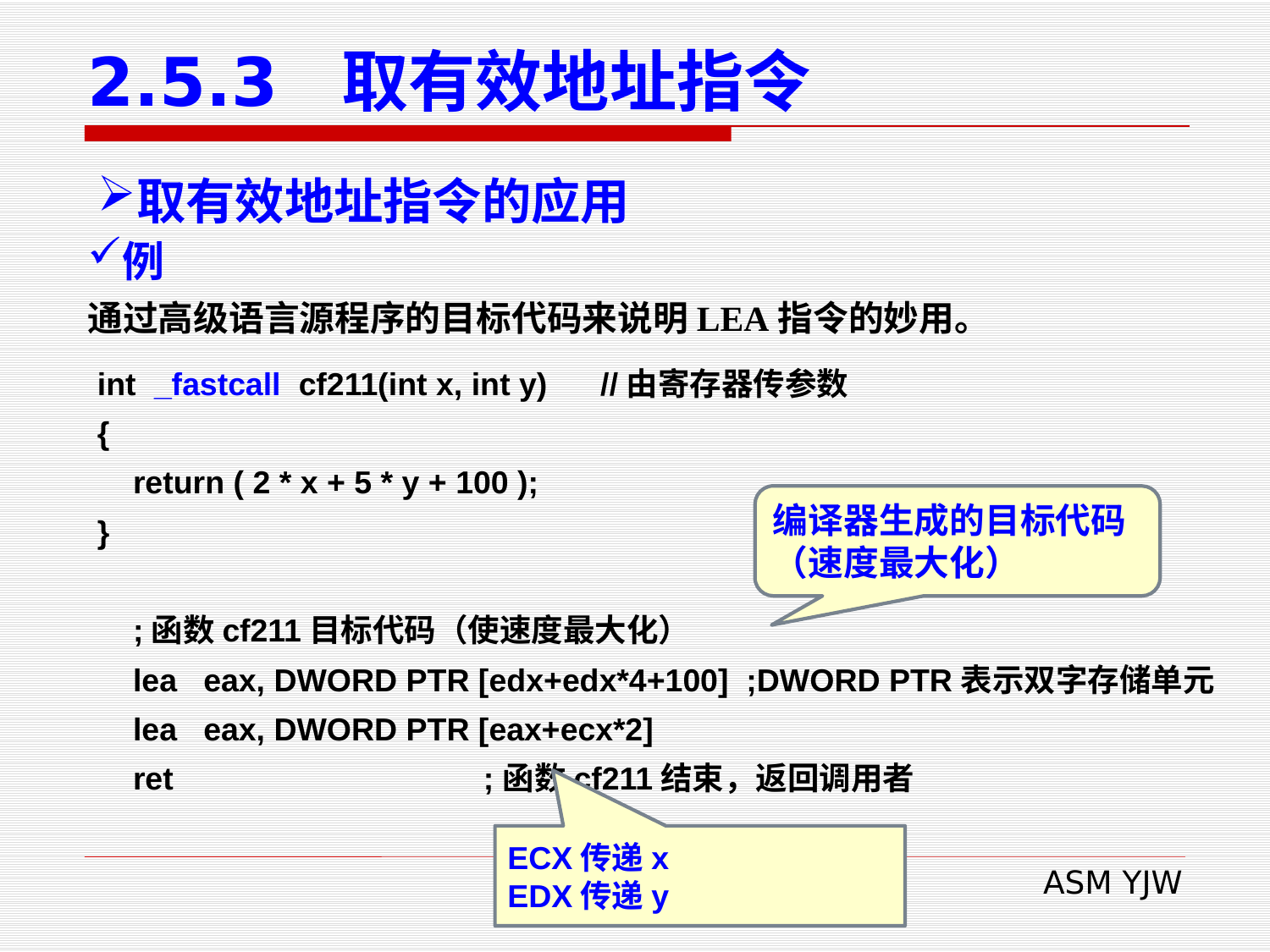

# 2.5.3  取有效地址指令
取有效地址指令的应用
例
通过高级语言源程序的目标代码来说明LEA指令的妙用。
int  _fastcall  cf211(int x, int y)      //由寄存器传参数
{
    return ( 2 * x + 5 * y + 100 );
}

    ;函数cf211目标代码（使速度最大化）
    lea   eax, DWORD PTR [edx+edx*4+100]  ;DWORD PTR表示双字存储单元
    lea   eax, DWORD PTR [eax+ecx*2]
    ret                                   ;函数cf211结束，返回调用者
编译器生成的目标代码
（速度最大化）
ECX传递x
EDX传递y